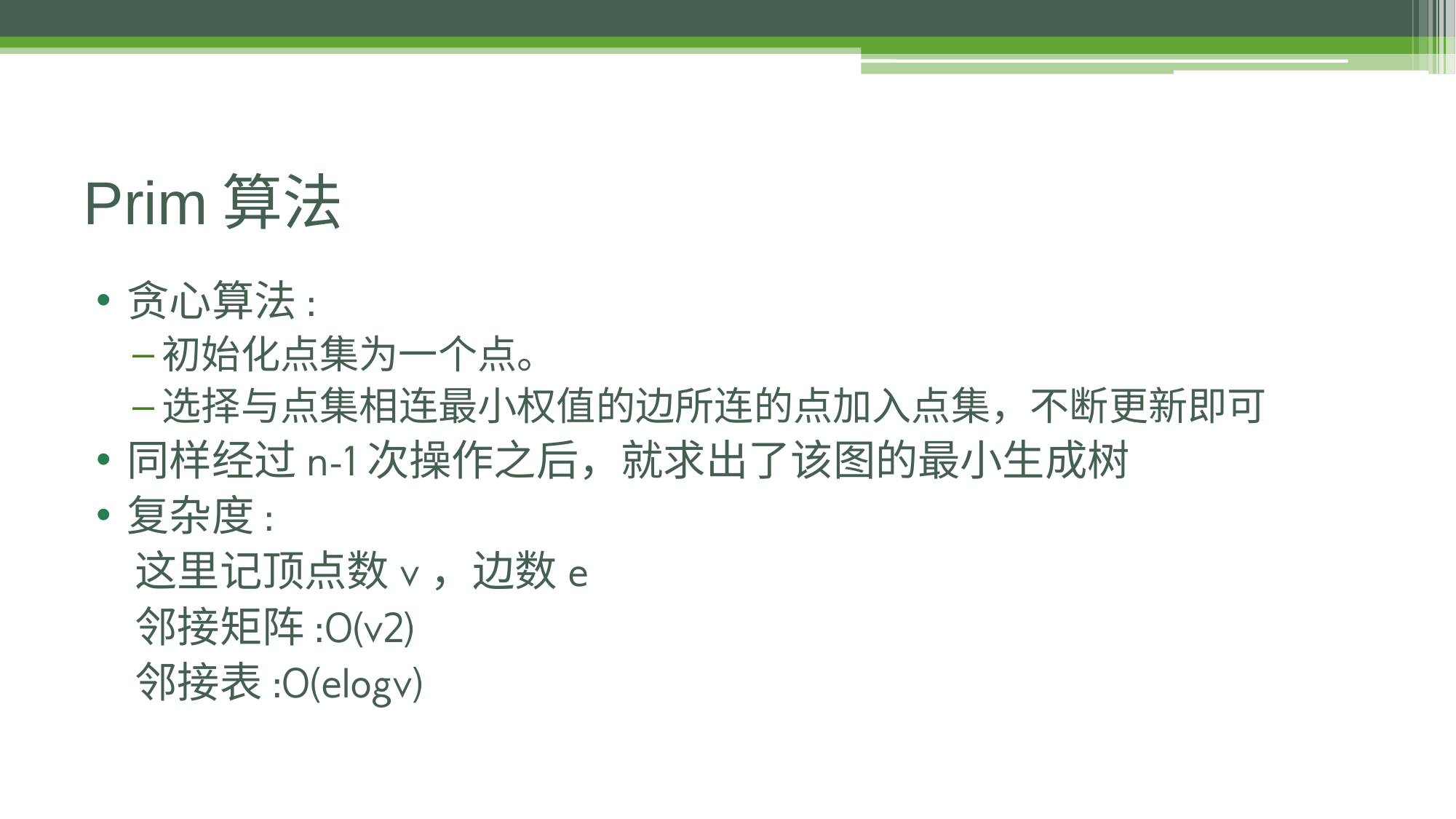

# Prim算法
贪心算法:
初始化点集为一个点。
选择与点集相连最小权值的边所连的点加入点集，不断更新即可
同样经过n-1次操作之后，就求出了该图的最小生成树
复杂度:
   这里记顶点数v，边数e
   邻接矩阵:O(v2)
   邻接表:O(elogv)